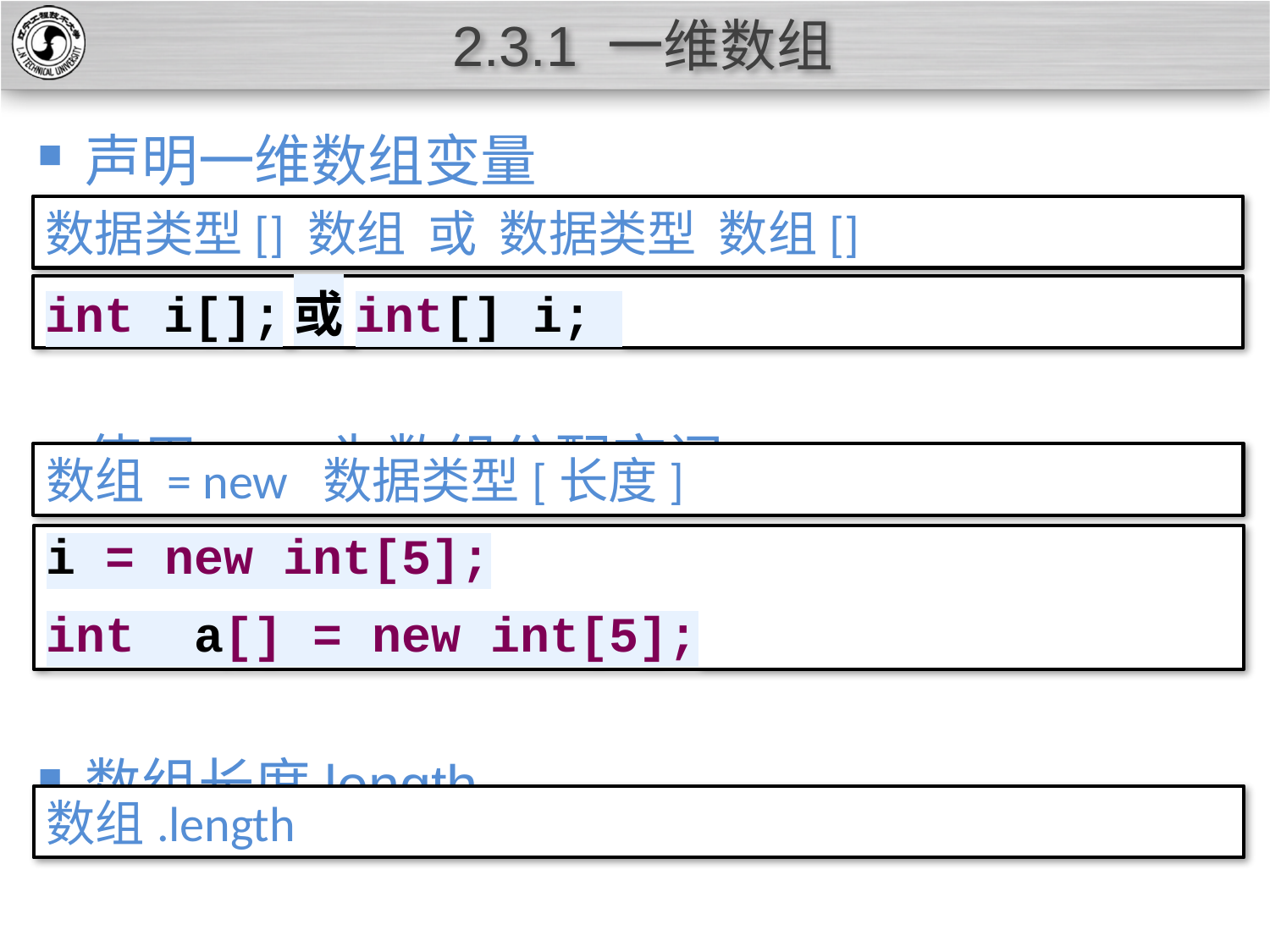

# 2.3.1 一维数组
声明一维数组变量

使用new为数组分配空间

数组长度length
数据类型[] 数组  或  数据类型  数组[]
int i[];或int[] i;
数组 = new  数据类型[长度]
i = new int[5];
int  a[] = new int[5];
数组.length